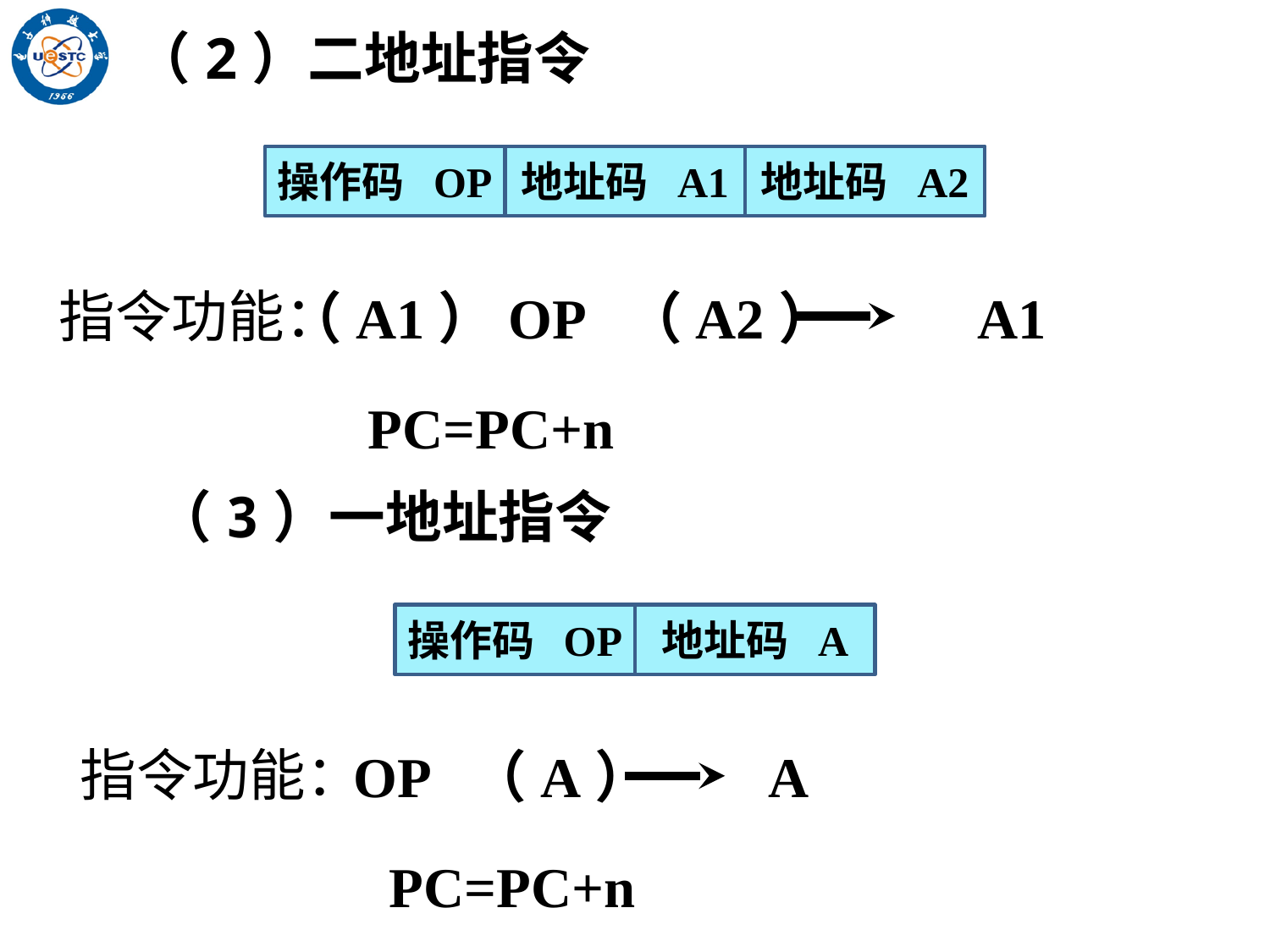

（2）二地址指令
操作码  OP
地址码  A1
地址码  A2
指令功能：
（A1）OP  （A2）          A1
PC=PC+n
（3）一地址指令
操作码  OP
地址码  A
指令功能：
  OP  （A）        A
PC=PC+n